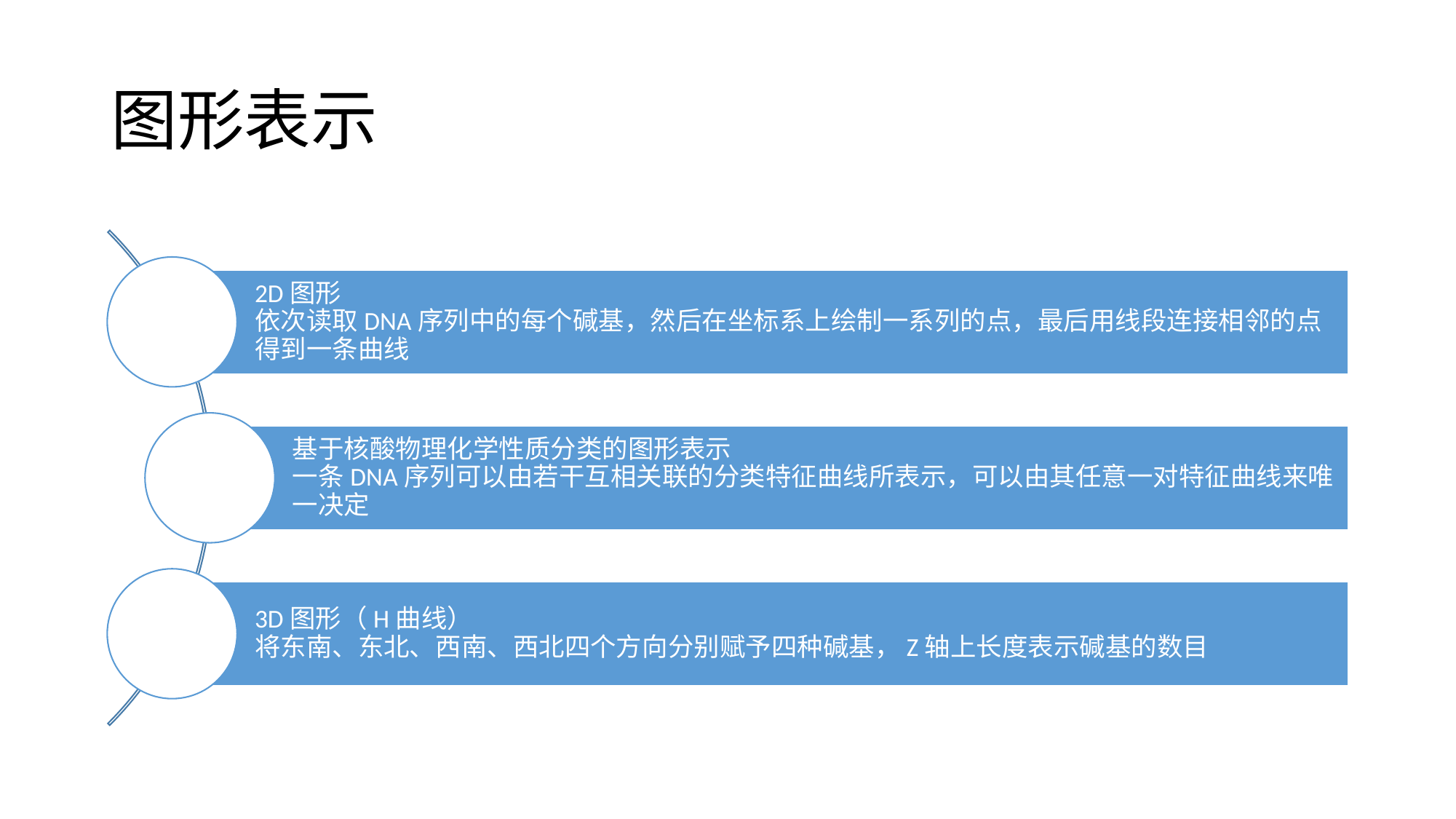

# 图形表示
2D图形
依次读取DNA序列中的每个碱基，然后在坐标系上绘制一系列的点，最后用线段连接相邻的点得到一条曲线
基于核酸物理化学性质分类的图形表示
一条DNA序列可以由若干互相关联的分类特征曲线所表示，可以由其任意一对特征曲线来唯一决定
3D图形（H曲线）
将东南、东北、西南、西北四个方向分别赋予四种碱基，Z轴上长度表示碱基的数目